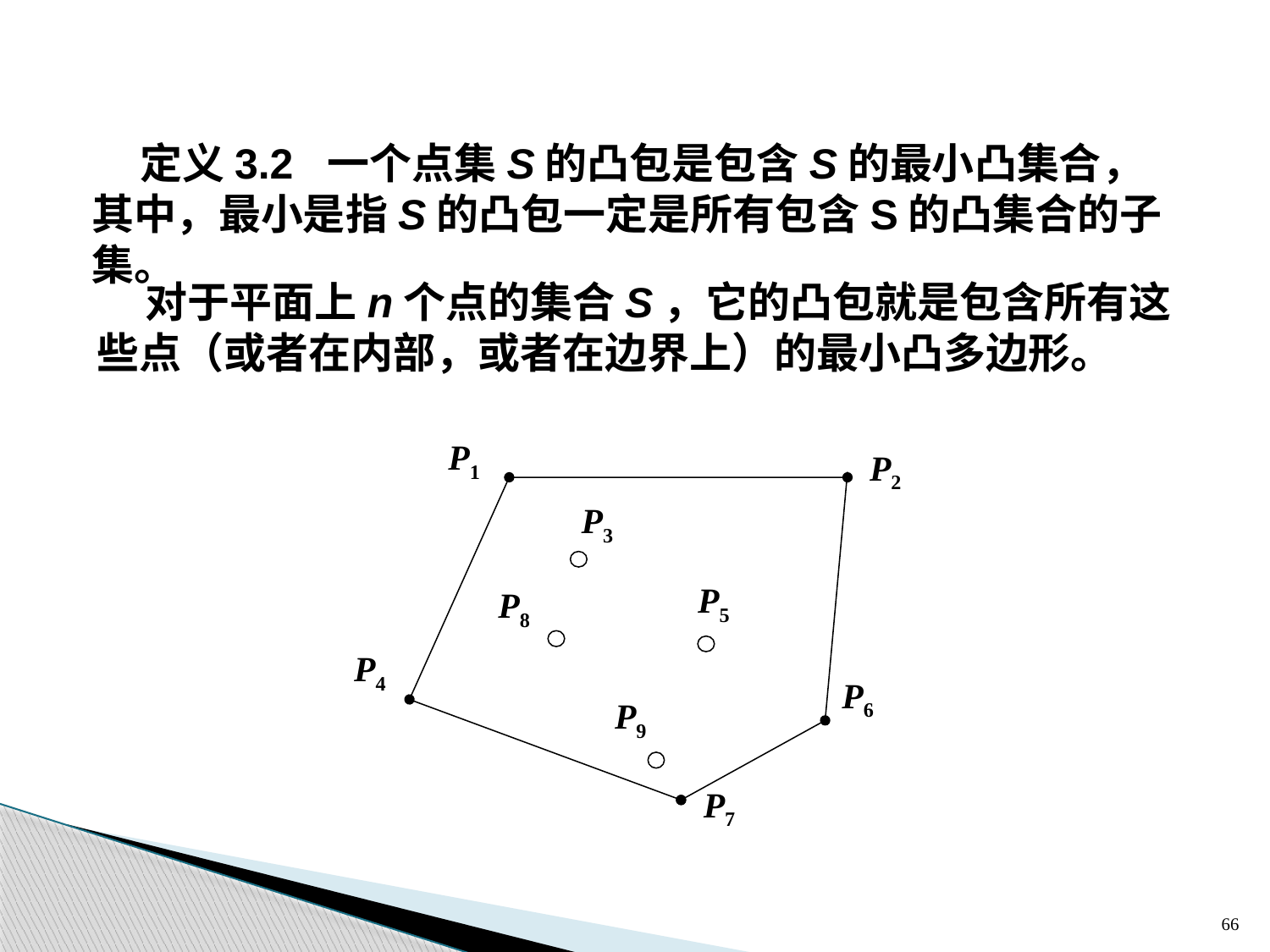

定义3.2  一个点集S的凸包是包含S的最小凸集合，其中，最小是指S的凸包一定是所有包含S的凸集合的子集。
    对于平面上n个点的集合S，它的凸包就是包含所有这些点（或者在内部，或者在边界上）的最小凸多边形。
P1
P2

P3

P5
P8

P4
P6
P9

P7
66